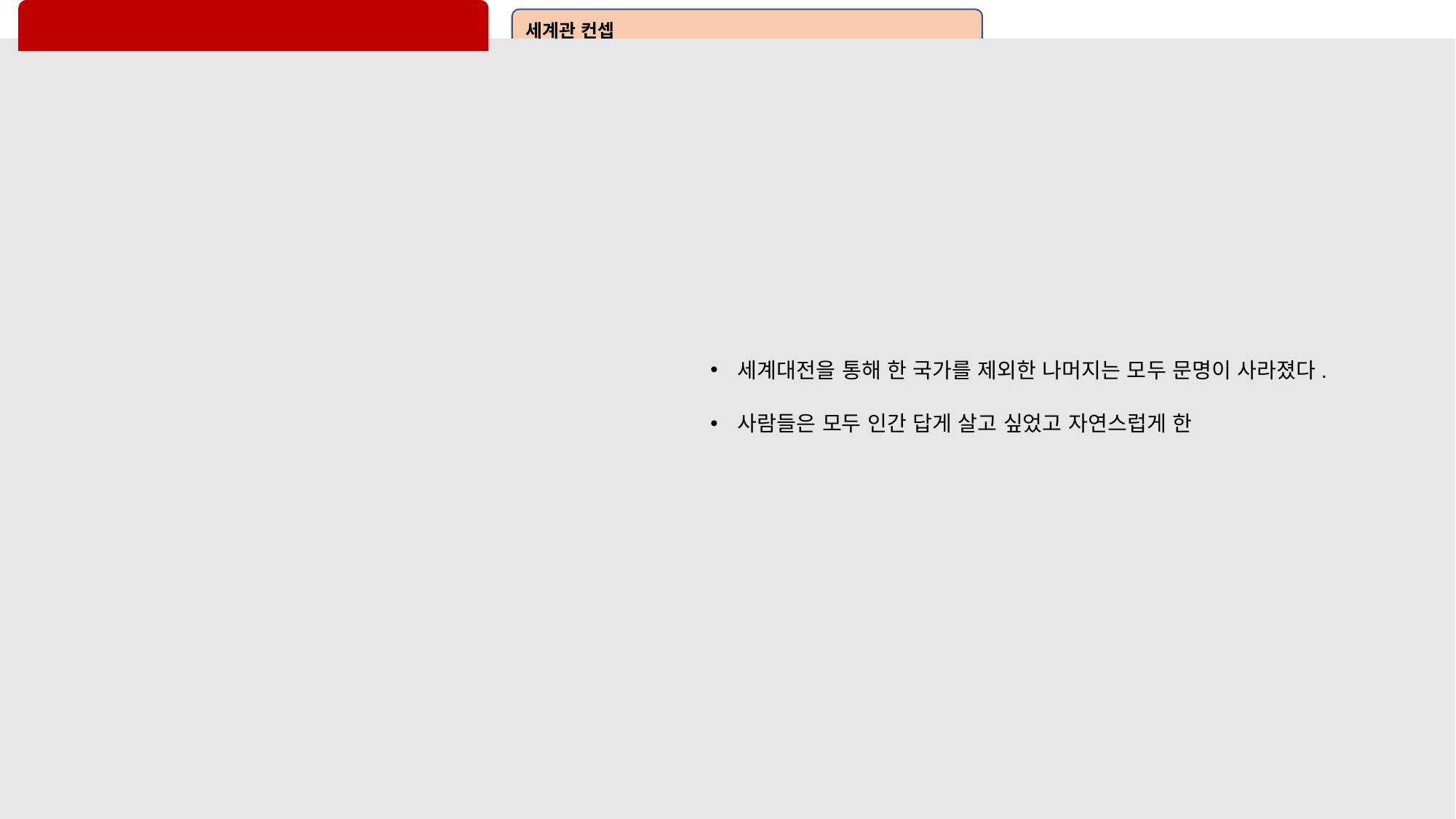

#
세계관 컨셉

세계대전을 통해 한 국가를 제외한 나머지는 모두 문명이 사라졌다.
사람들은 모두 인간 답게 살고 싶었고 자연스럽게 한